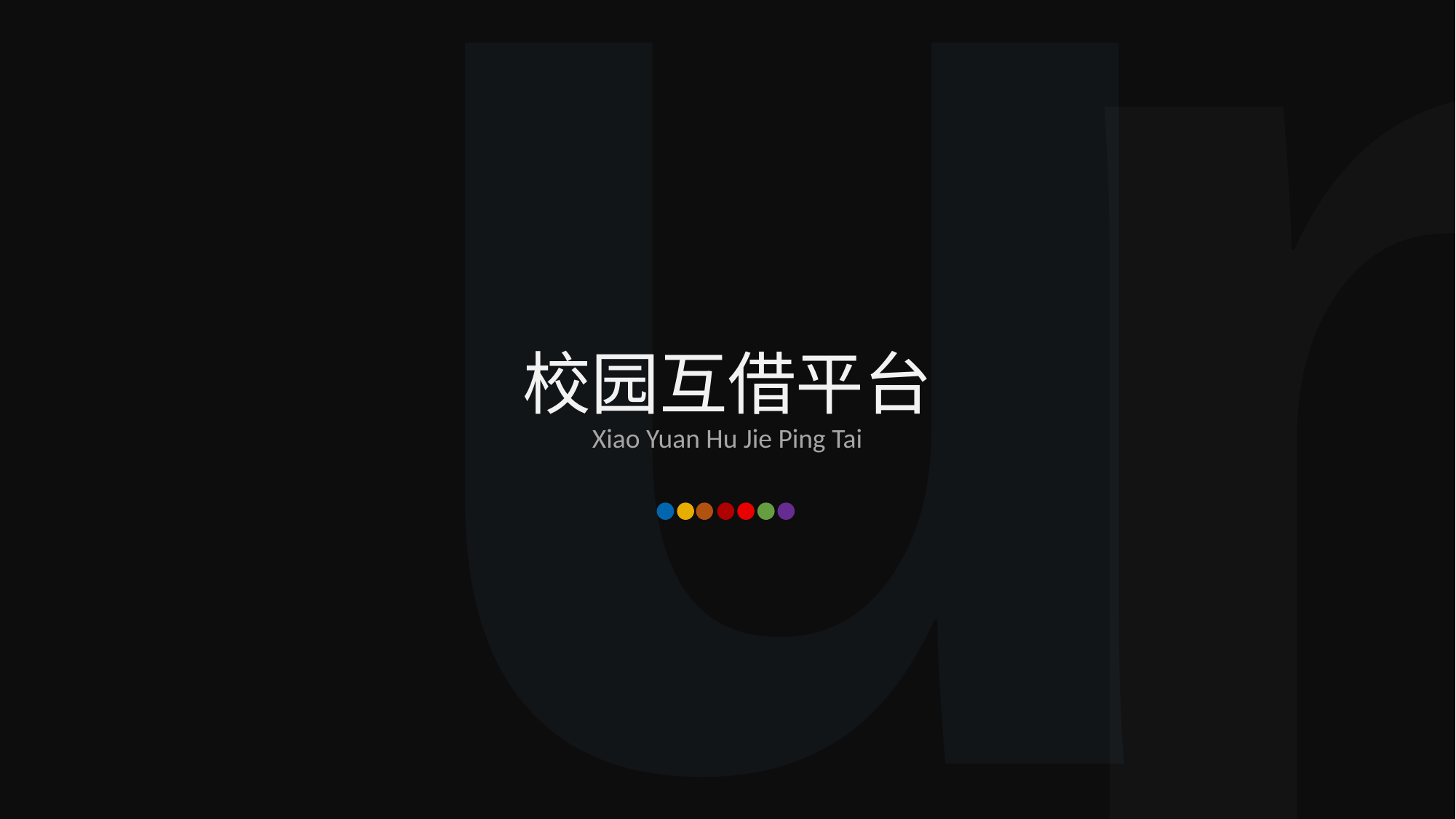

u
n
# 校园互借平台
Xiao Yuan Hu Jie Ping Tai